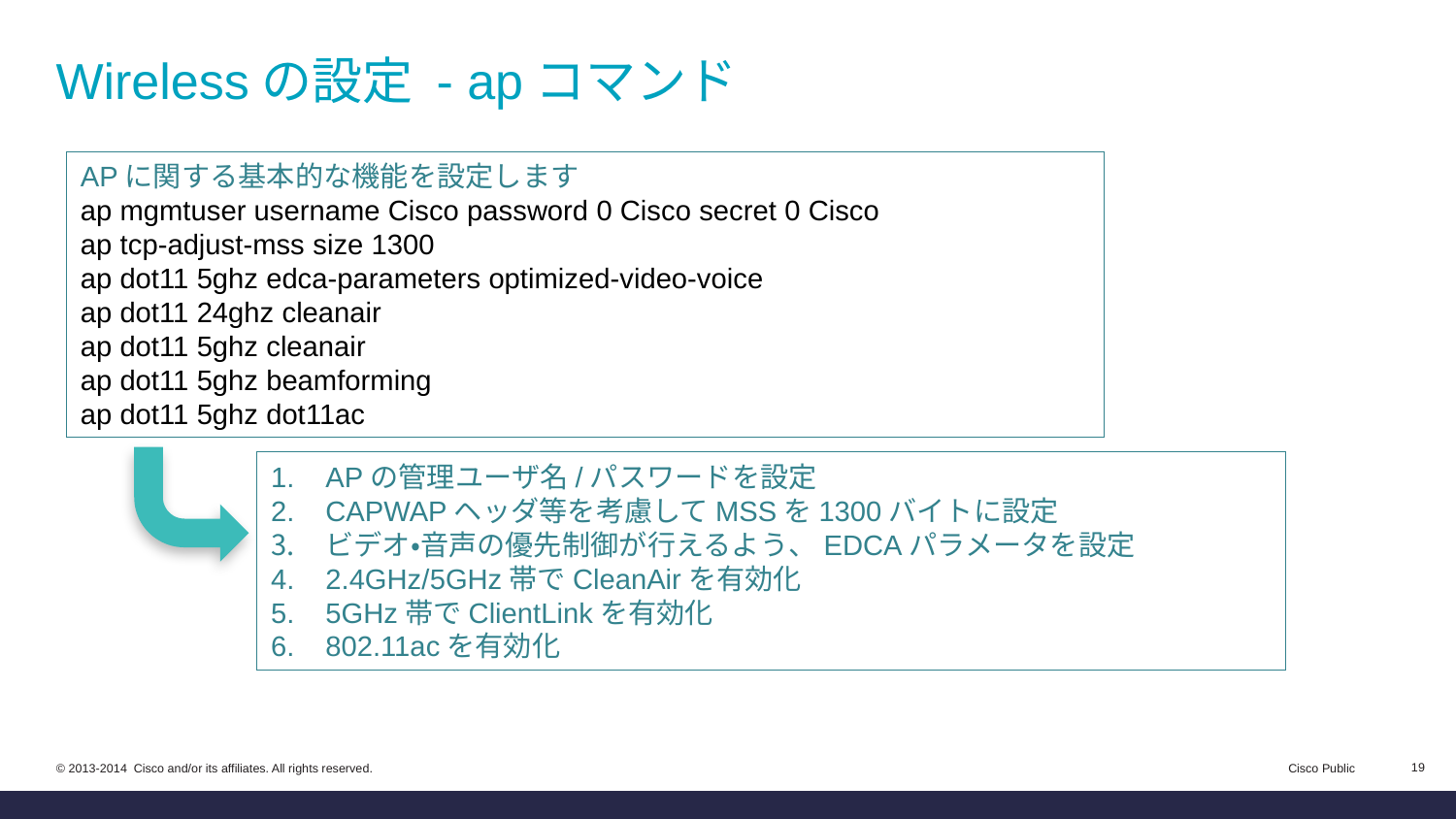

# Wirelessの設定 - apコマンド
APに関する基本的な機能を設定します
ap mgmtuser username Cisco password 0 Cisco secret 0 Cisco
ap tcp-adjust-mss size 1300
ap dot11 5ghz edca-parameters optimized-video-voice
ap dot11 24ghz cleanair
ap dot11 5ghz cleanair
ap dot11 5ghz beamforming
ap dot11 5ghz dot11ac

APの管理ユーザ名/パスワードを設定
CAPWAPヘッダ等を考慮してMSSを1300バイトに設定
ビデオ・音声の優先制御が行えるよう、EDCAパラメータを設定
2.4GHz/5GHz帯でCleanAirを有効化
5GHz帯でClientLinkを有効化
802.11acを有効化